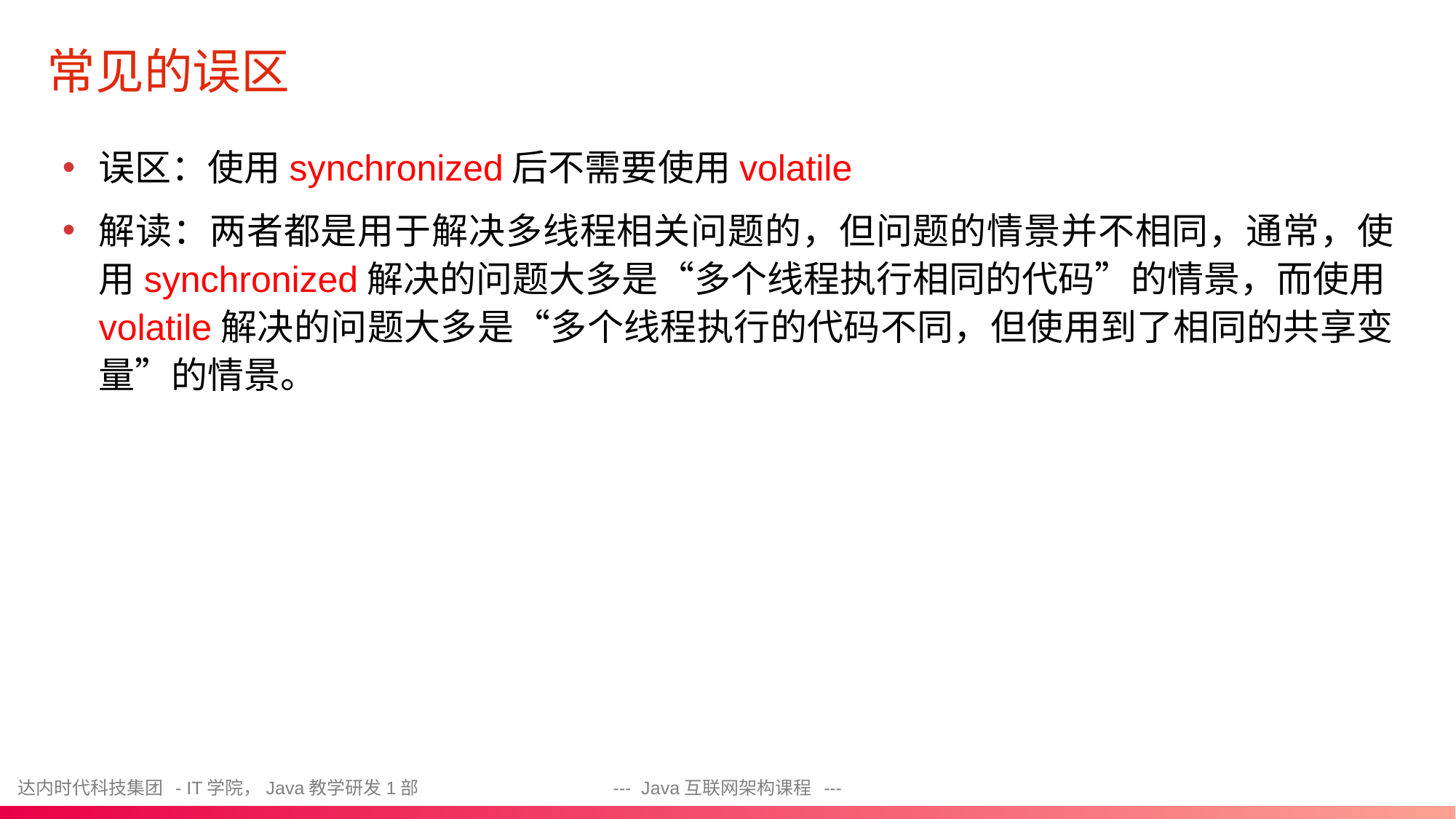

# 常见的误区
误区：使用synchronized后不需要使用volatile
解读：两者都是用于解决多线程相关问题的，但问题的情景并不相同，通常，使用synchronized解决的问题大多是“多个线程执行相同的代码”的情景，而使用volatile解决的问题大多是“多个线程执行的代码不同，但使用到了相同的共享变量”的情景。